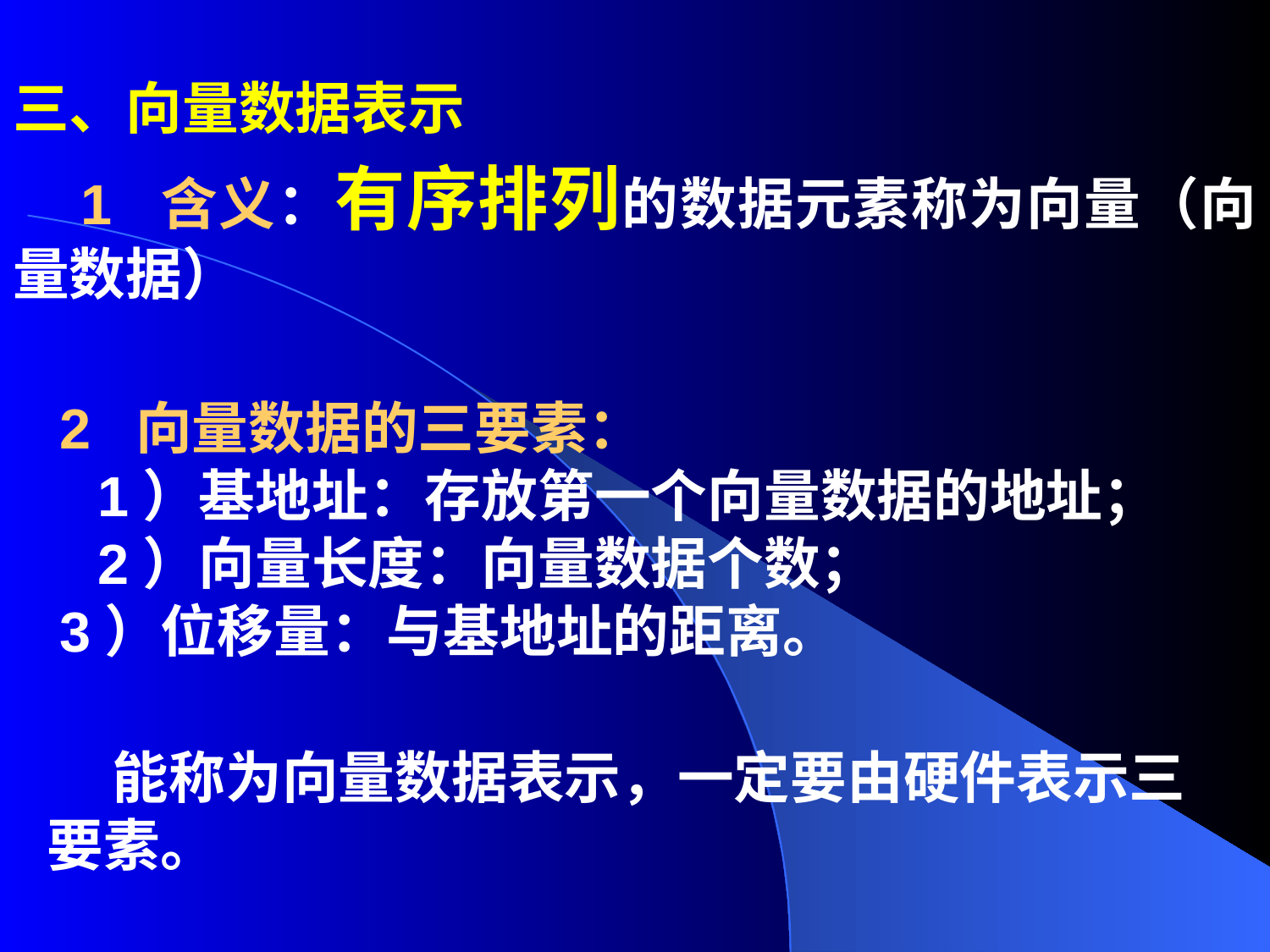

三、向量数据表示
    1  含义：有序排列的数据元素称为向量（向量数据）
   2  向量数据的三要素：
      1）基地址：存放第一个向量数据的地址；
      2）向量长度：向量数据个数；
   3）位移量：与基地址的距离。
    能称为向量数据表示，一定要由硬件表示三要素。
11